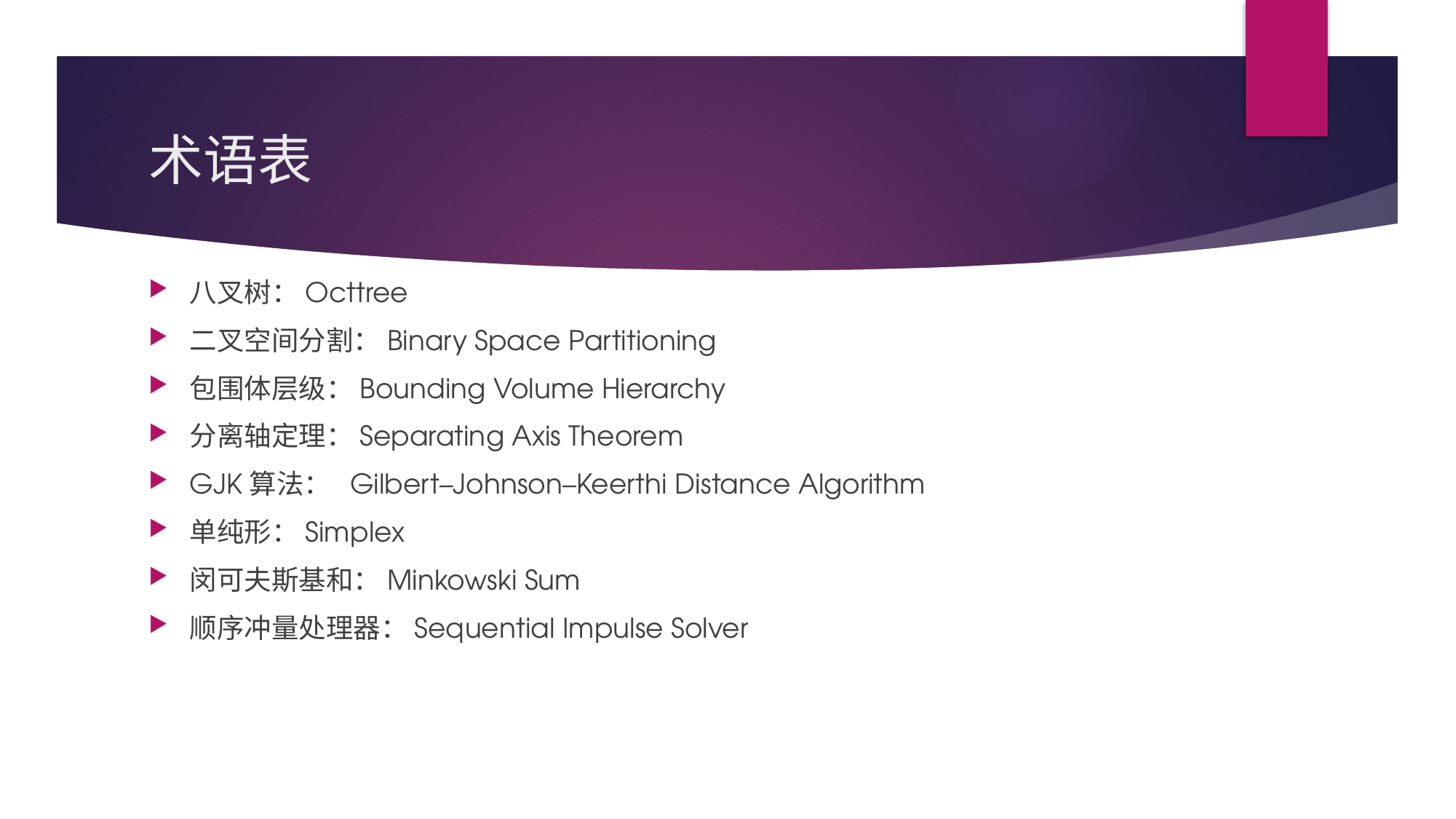

# 术语表
八叉树：Octtree
二叉空间分割：Binary Space Partitioning
包围体层级：Bounding Volume Hierarchy
分离轴定理：Separating Axis Theorem
GJK算法：  Gilbert–Johnson–Keerthi Distance Algorithm
单纯形：Simplex
闵可夫斯基和：Minkowski Sum
顺序冲量处理器：Sequential Impulse Solver